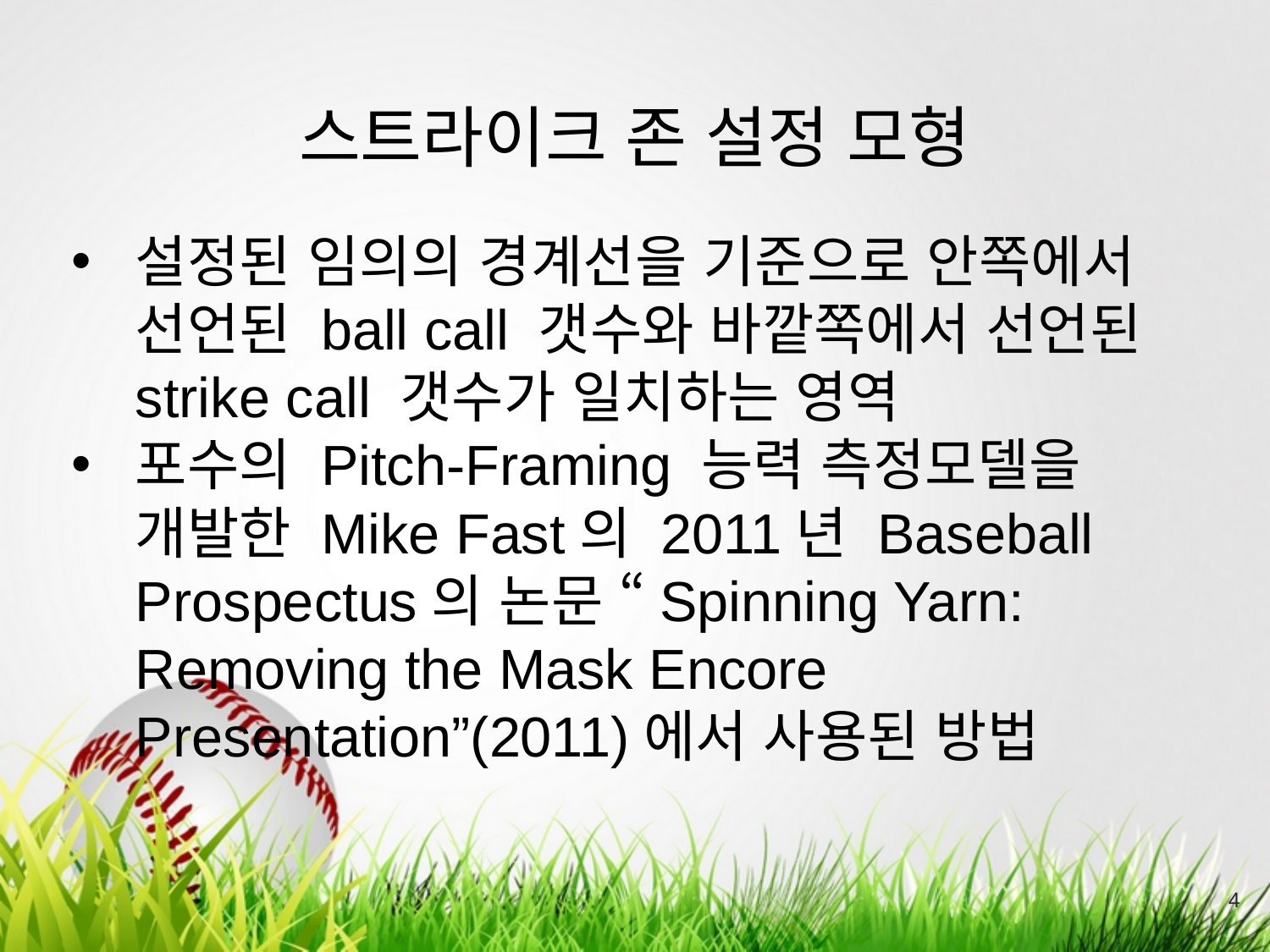

# 스트라이크 존 설정 모형
설정된 임의의 경계선을 기준으로 안쪽에서 선언된 ball call 갯수와 바깥쪽에서 선언된 strike call 갯수가 일치하는 영역
포수의 Pitch-Framing 능력 측정모델을 개발한 Mike Fast의 2011년 Baseball Prospectus의 논문 “Spinning Yarn: Removing the Mask Encore Presentation”(2011)에서 사용된 방법

4